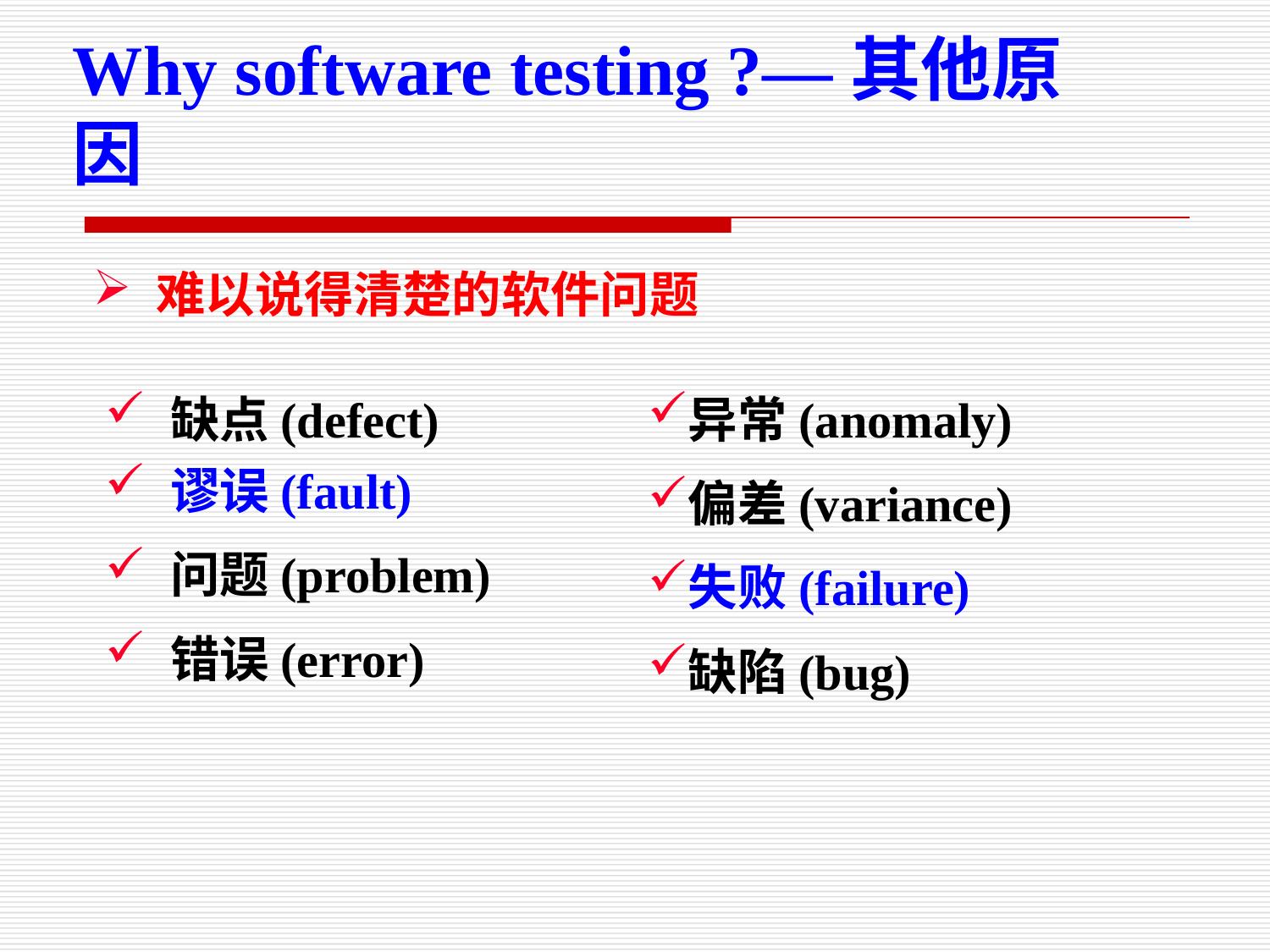

Why software testing ?—其他原因
难以说得清楚的软件问题
缺点(defect)
谬误(fault)
问题(problem)
错误(error)
异常(anomaly)
偏差(variance)
失败(failure)
缺陷(bug)